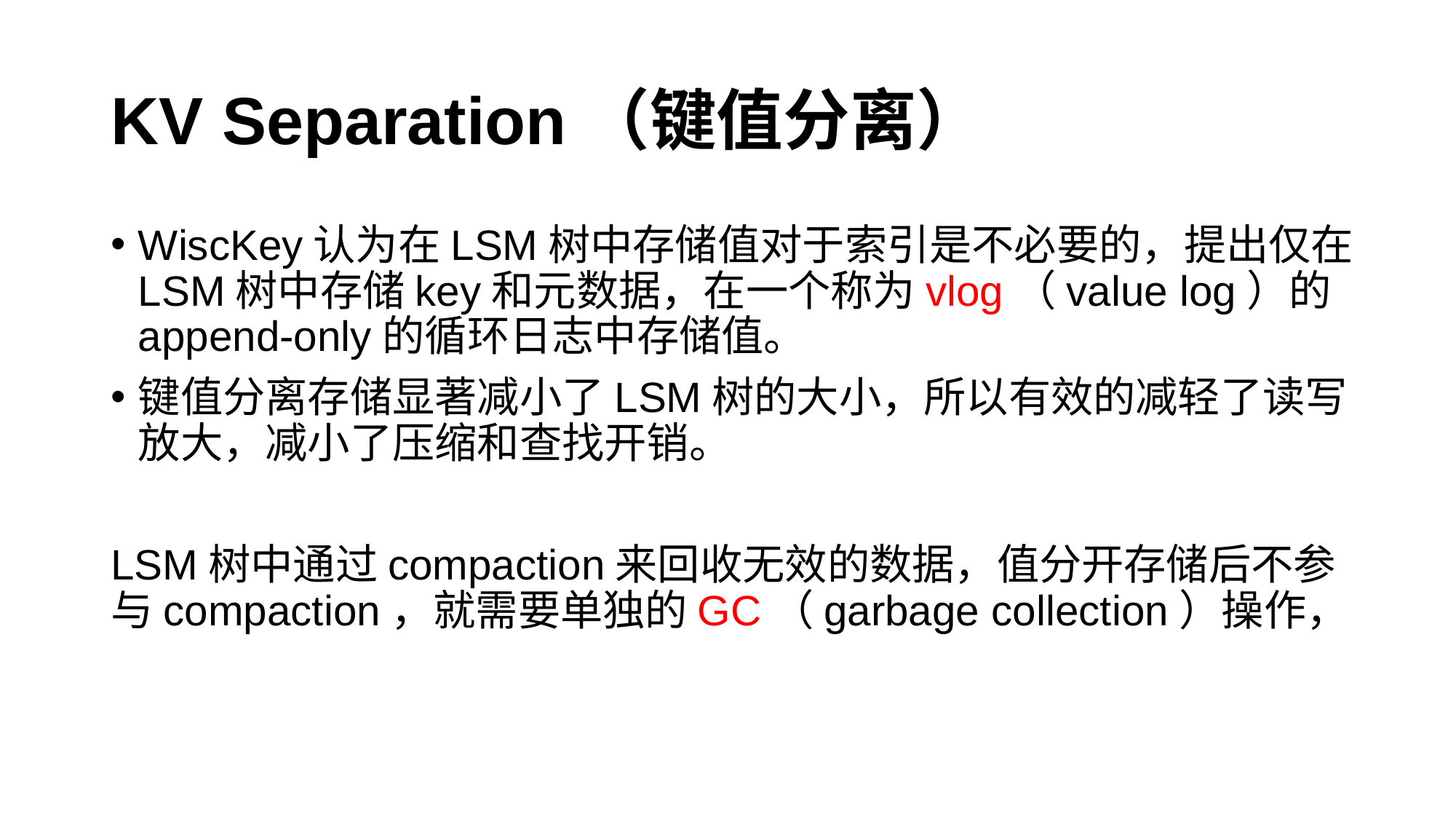

# KV Separation（键值分离）
WiscKey认为在LSM树中存储值对于索引是不必要的，提出仅在LSM树中存储key和元数据，在一个称为vlog（value log）的append-only的循环日志中存储值。
键值分离存储显著减小了LSM树的大小，所以有效的减轻了读写放大，减小了压缩和查找开销。

LSM树中通过compaction来回收无效的数据，值分开存储后不参与compaction，就需要单独的GC（garbage collection）操作，